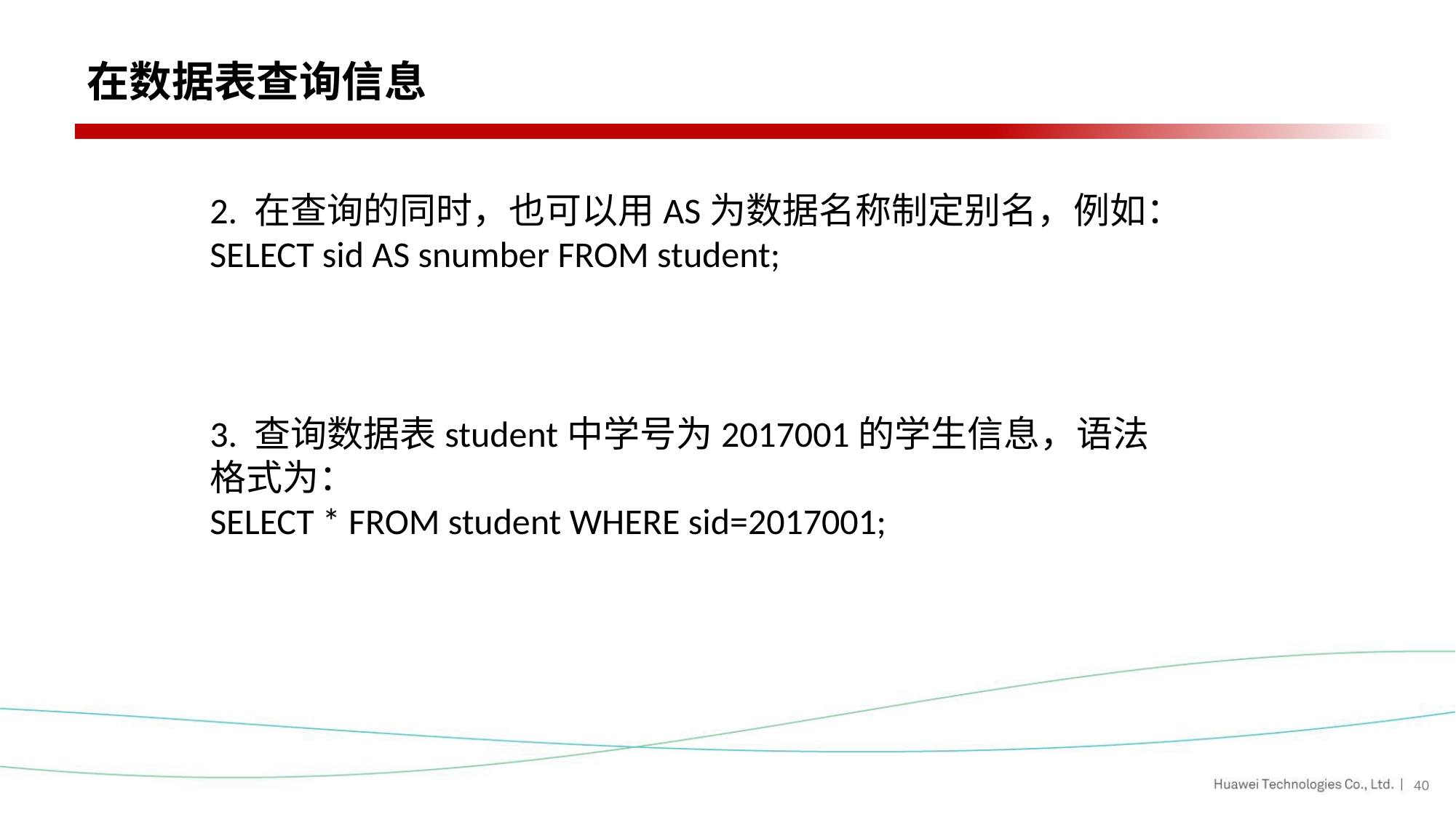

在数据表查询信息

2. 在查询的同时，也可以用AS为数据名称制定别名，例如：SELECT sid AS snumber FROM student;

3. 查询数据表student中学号为2017001的学生信息，语法格式为：
SELECT * FROM student WHERE sid=2017001;
40